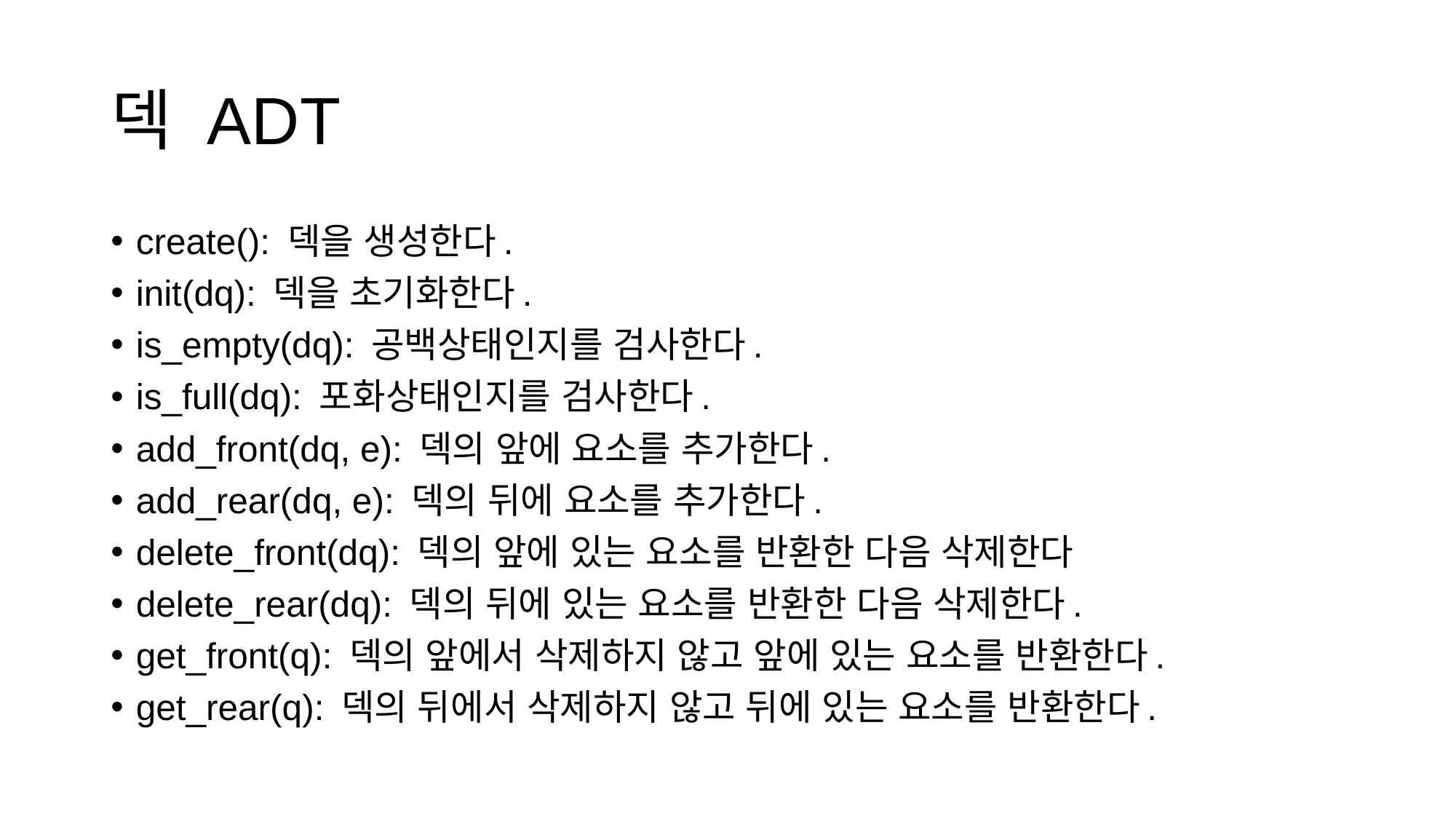

# 덱 ADT
create(): 덱을 생성한다.
init(dq): 덱을 초기화한다.
is_empty(dq): 공백상태인지를 검사한다.
is_full(dq): 포화상태인지를 검사한다.
add_front(dq, e): 덱의 앞에 요소를 추가한다.
add_rear(dq, e): 덱의 뒤에 요소를 추가한다.
delete_front(dq): 덱의 앞에 있는 요소를 반환한 다음 삭제한다
delete_rear(dq): 덱의 뒤에 있는 요소를 반환한 다음 삭제한다.
get_front(q): 덱의 앞에서 삭제하지 않고 앞에 있는 요소를 반환한다.
get_rear(q): 덱의 뒤에서 삭제하지 않고 뒤에 있는 요소를 반환한다.